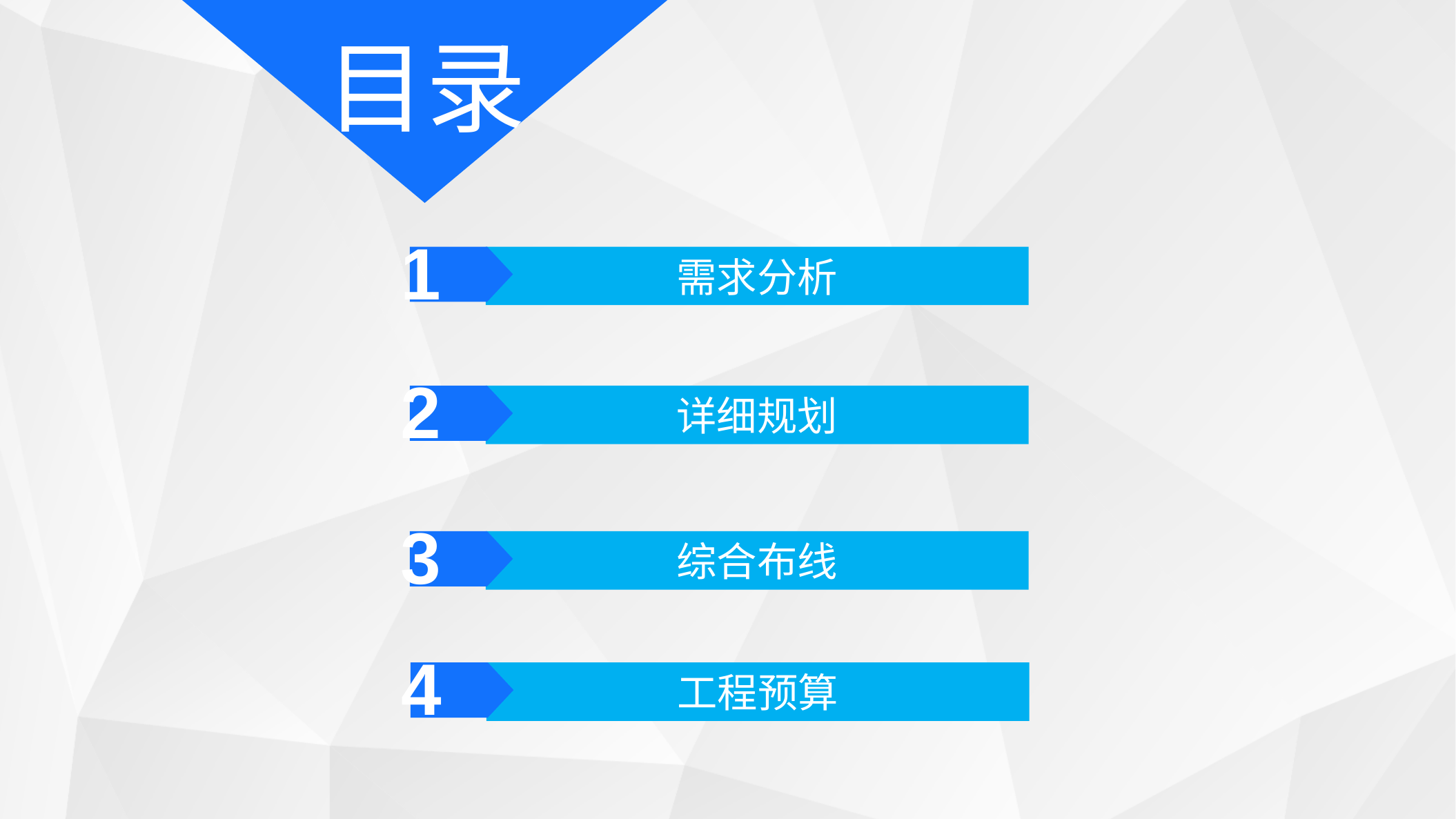

目录
1

需求分析
2

详细规划
3

综合布线
4

工程预算